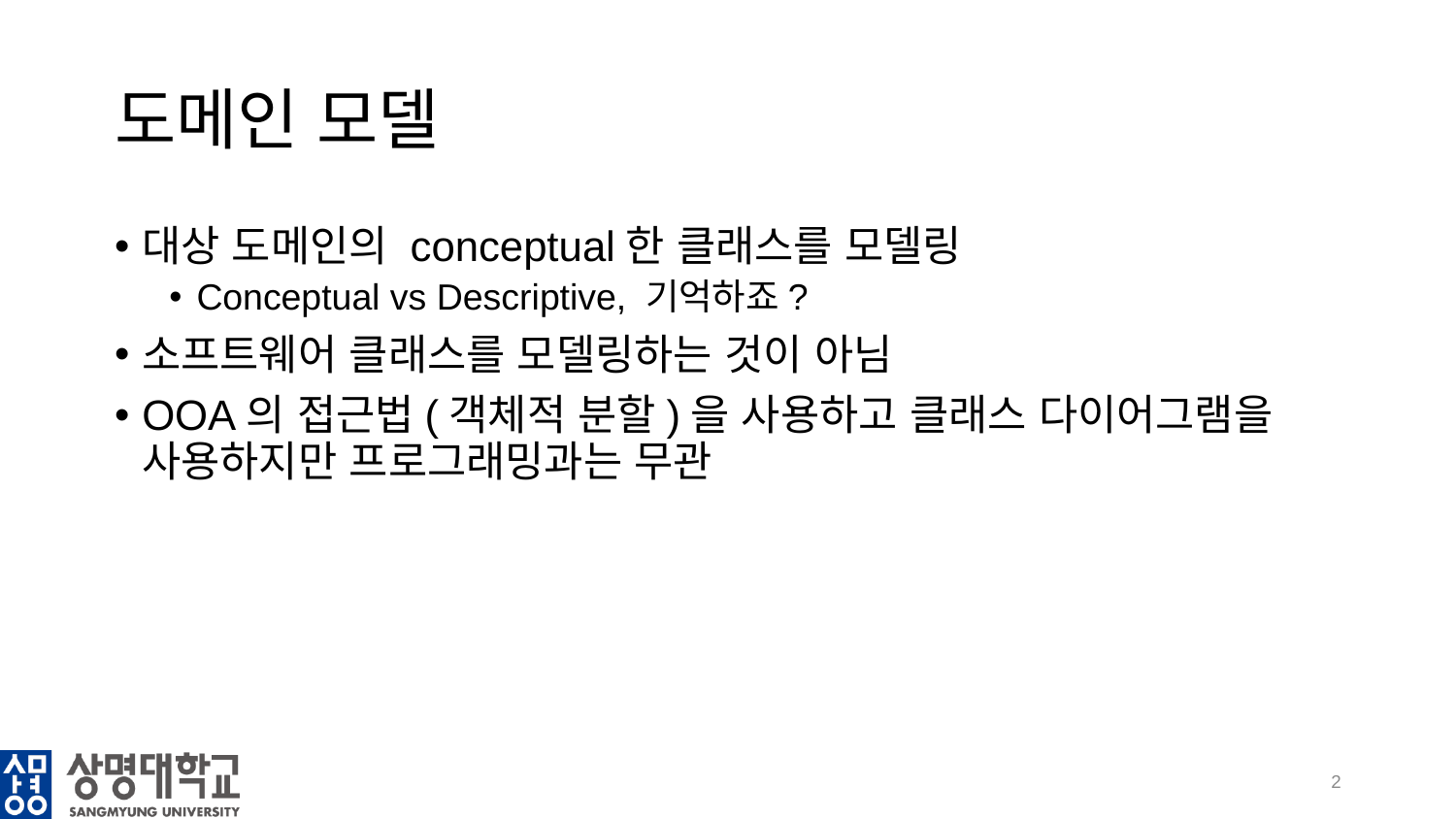

# 도메인 모델
대상 도메인의 conceptual한 클래스를 모델링
Conceptual vs Descriptive, 기억하죠?
소프트웨어 클래스를 모델링하는 것이 아님
OOA의 접근법(객체적 분할)을 사용하고 클래스 다이어그램을 사용하지만 프로그래밍과는 무관
2